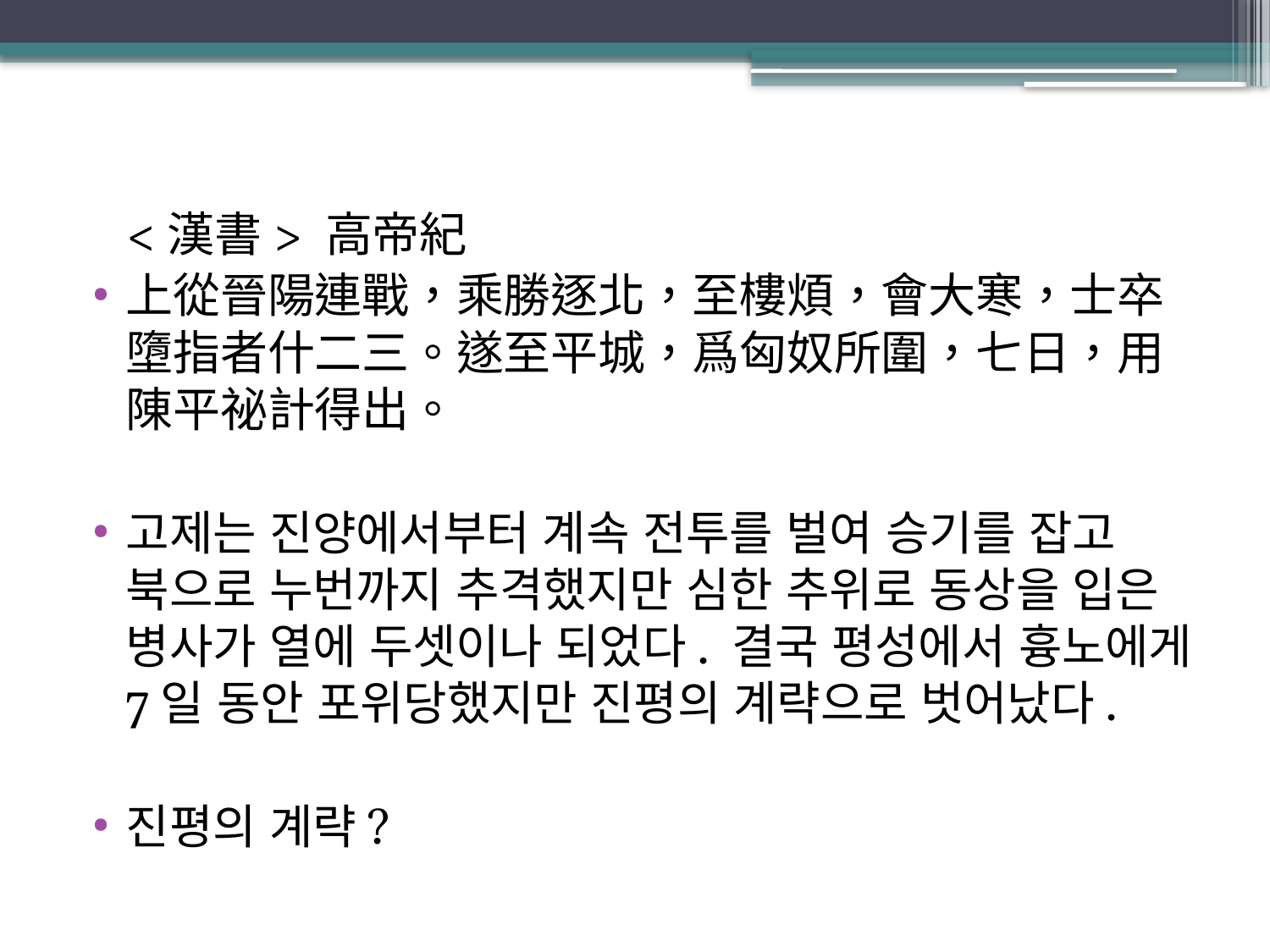

<漢書> 高帝紀
上從晉陽連戰，乘勝逐北，至樓煩，會大寒，士卒墮指者什二三。遂至平城，爲匈奴所圍，七日，用陳平祕計得出。

고제는 진양에서부터 계속 전투를 벌여 승기를 잡고 북으로 누번까지 추격했지만 심한 추위로 동상을 입은 병사가 열에 두셋이나 되었다. 결국 평성에서 흉노에게 7일 동안 포위당했지만 진평의 계략으로 벗어났다.

진평의 계략?